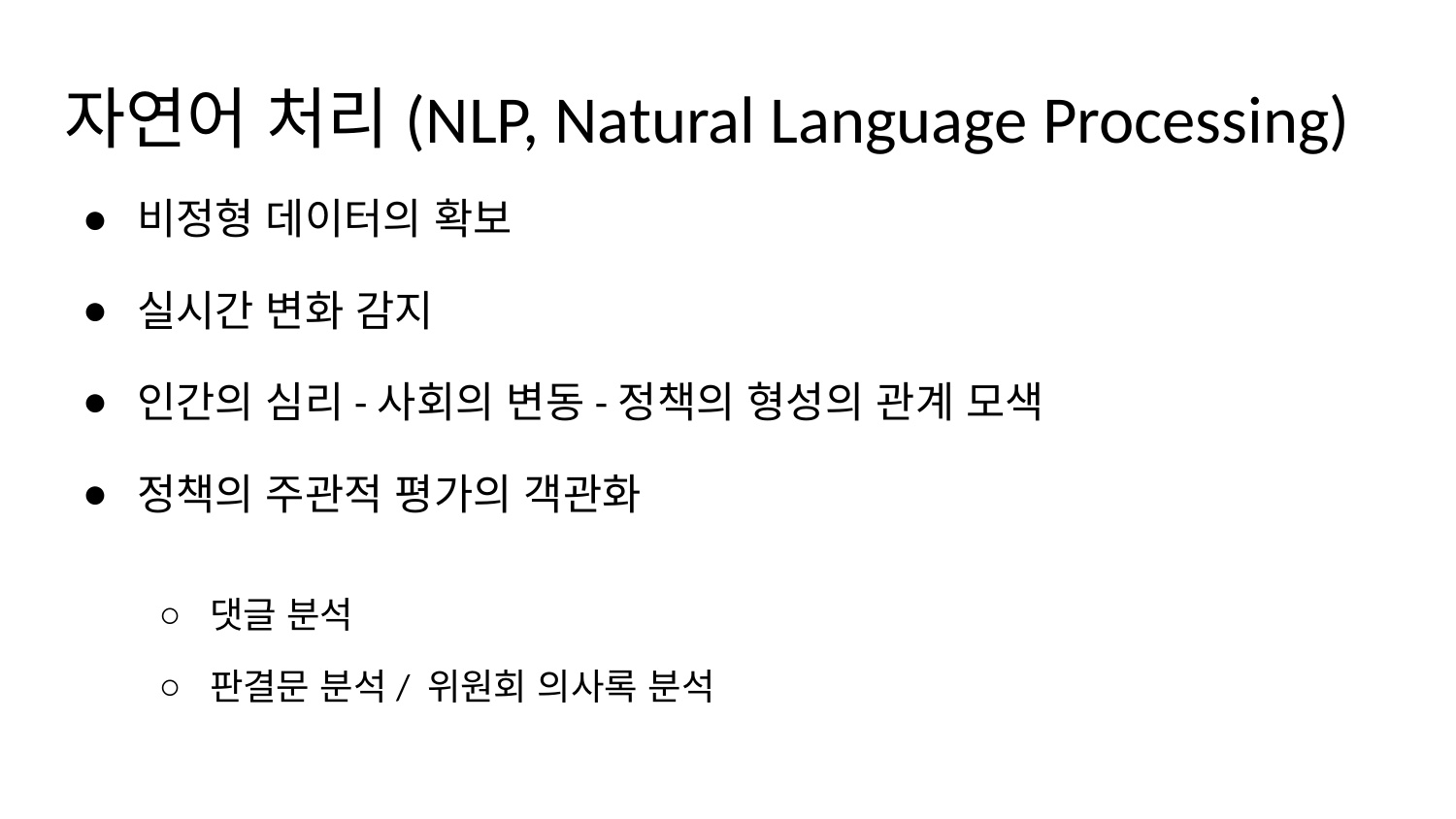

# 자연어 처리(NLP, Natural Language Processing)
비정형 데이터의 확보

실시간 변화 감지

인간의 심리-사회의 변동-정책의 형성의 관계 모색

정책의 주관적 평가의 객관화

댓글 분석
판결문 분석/ 위원회 의사록 분석